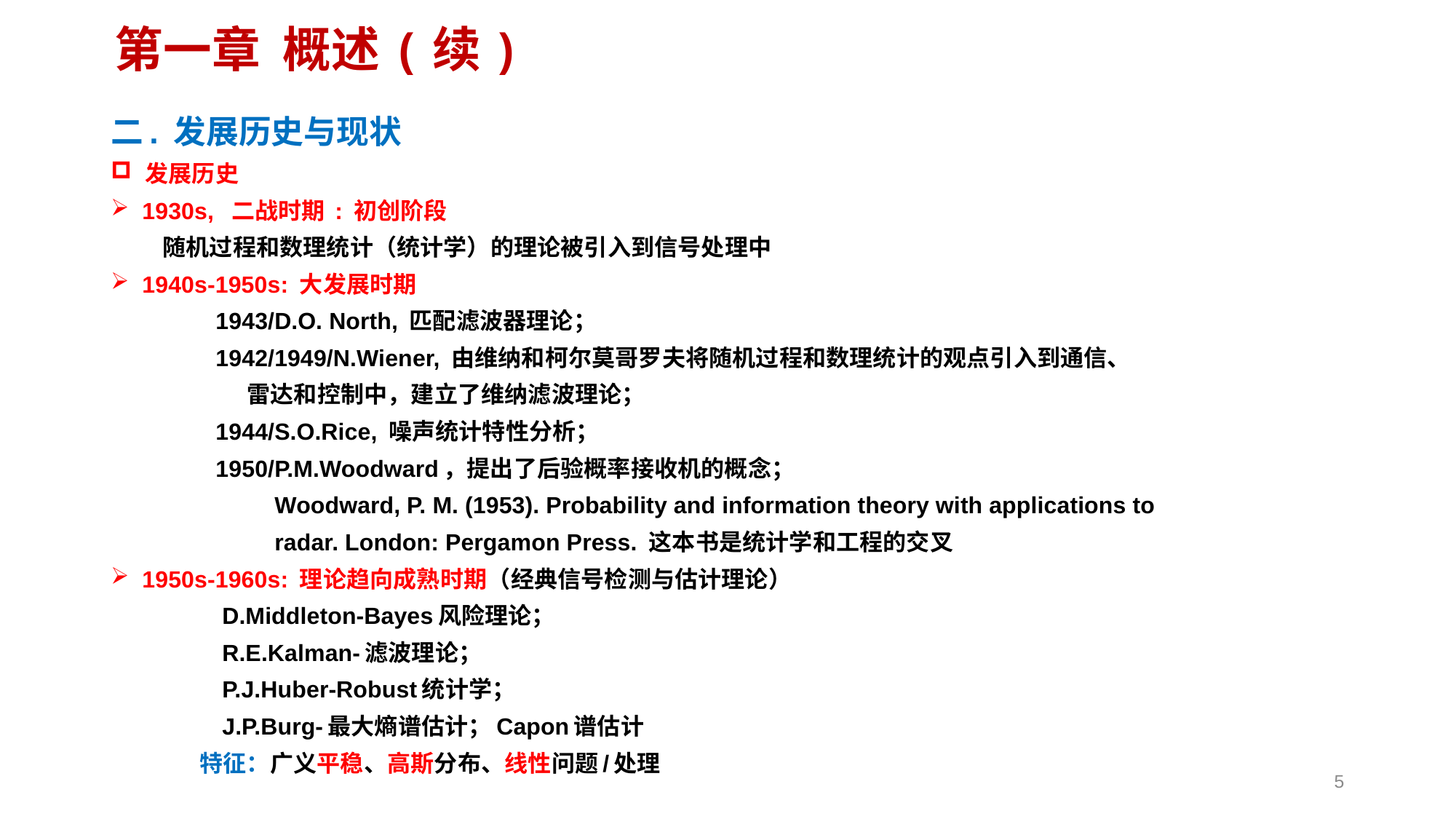

# 第一章  概述(续)
二. 发展历史与现状
 发展历史
 1930s,  二战时期 : 初创阶段
         随机过程和数理统计（统计学）的理论被引入到信号处理中
 1940s-1950s: 大发展时期
                1943/D.O. North, 匹配滤波器理论；
                1942/1949/N.Wiener, 由维纳和柯尔莫哥罗夫将随机过程和数理统计的观点引入到通信、
                         雷达和控制中，建立了维纳滤波理论；
                1944/S.O.Rice, 噪声统计特性分析；
                1950/P.M.Woodward，提出了后验概率接收机的概念；
                         Woodward, P. M. (1953). Probability and information theory with applications to
                         radar. London: Pergamon Press. 这本书是统计学和工程的交叉
 1950s-1960s: 理论趋向成熟时期（经典信号检测与估计理论）
                 D.Middleton-Bayes风险理论；
                 R.E.Kalman-滤波理论；
                 P.J.Huber-Robust统计学；
                 J.P.Burg-最大熵谱估计；Capon谱估计
                特征：广义平稳、高斯分布、线性问题/处理
5